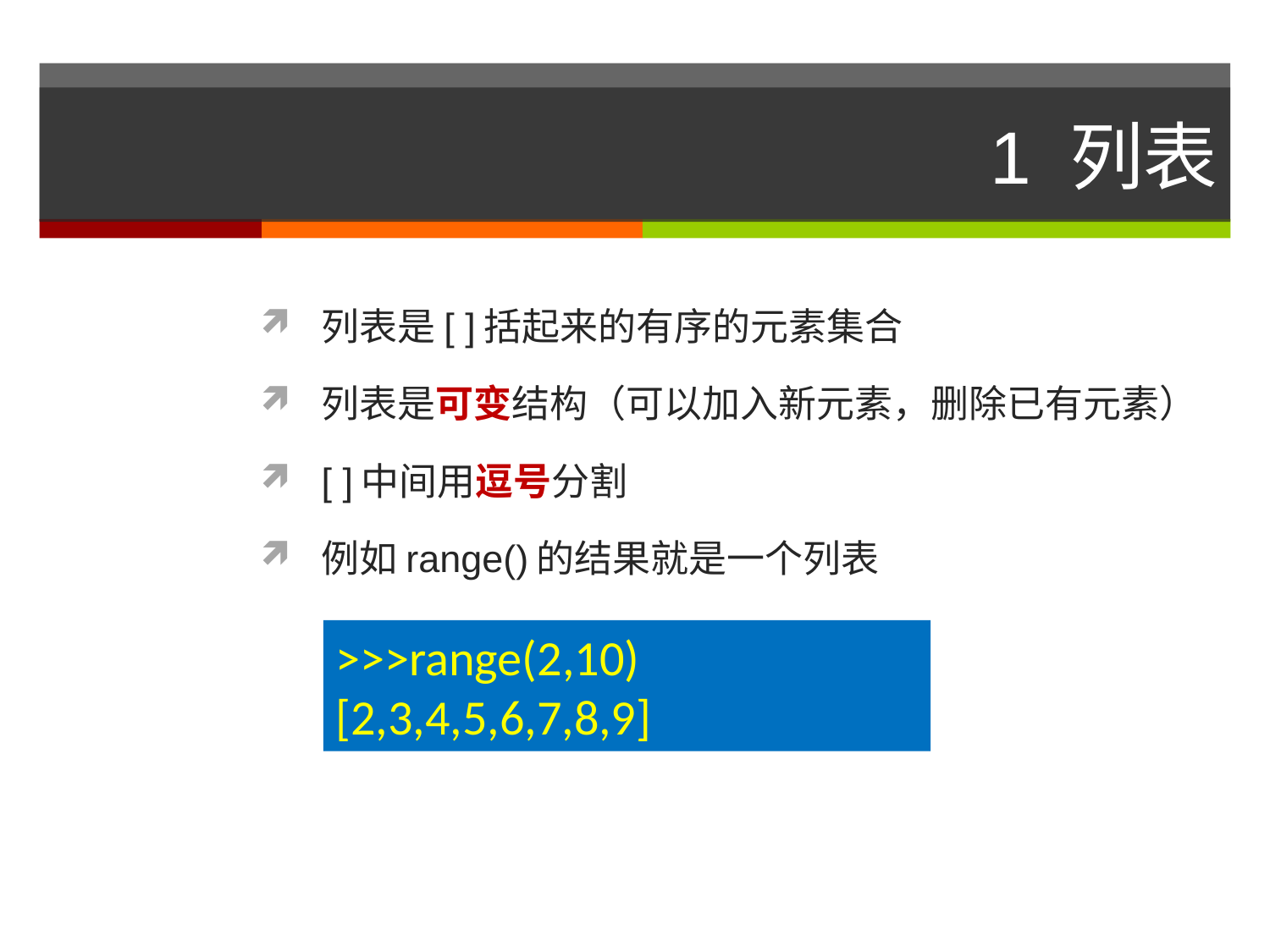

# 1 列表
列表是[ ]括起来的有序的元素集合
列表是可变结构（可以加入新元素，删除已有元素）
[ ]中间用逗号分割
例如range()的结果就是一个列表

>>>range(2,10)
[2,3,4,5,6,7,8,9]